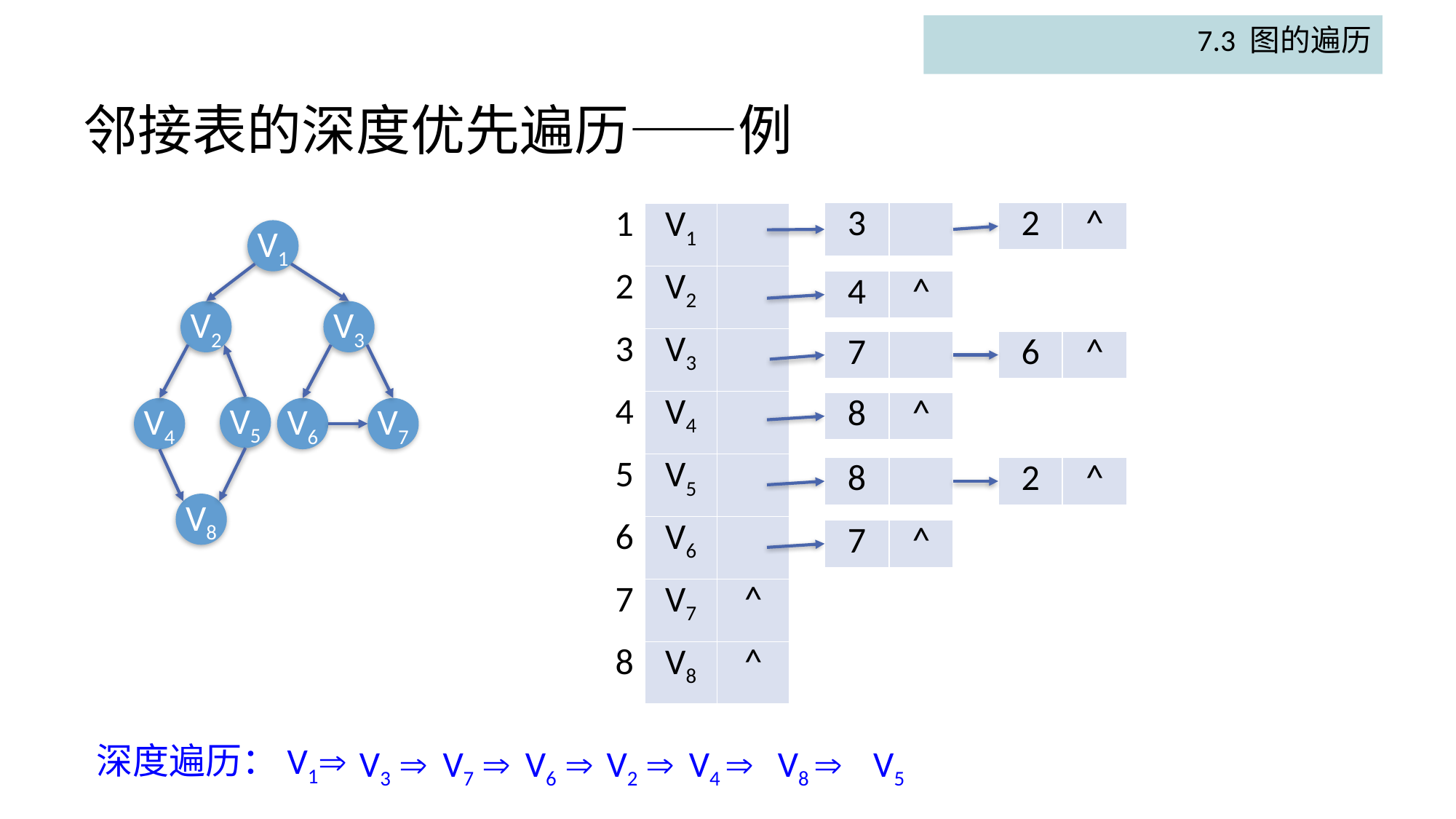

7.3 图的遍历
# 邻接表的深度优先遍历——例
| 3 |  |
| --- | --- |
| 2 | ^ |
| --- | --- |
| 1 | V1 |  |
| --- | --- | --- |
| 2 | V2 |  |
| 3 | V3 |  |
| 4 | V4 |  |
| 5 | V5 |  |
| 6 | V6 |  |
| 7 | V7 | ^ |
| 8 | V8 | ^ |
V1
V2
V3
V5
V4
V6
V7
V8
| 4 | ^ |
| --- | --- |
| 7 |  |
| --- | --- |
| 6 | ^ |
| --- | --- |
| 8 | ^ |
| --- | --- |
| 8 |  |
| --- | --- |
| 2 | ^ |
| --- | --- |
| 7 | ^ |
| --- | --- |
V3 ⇒
V7 ⇒
V6 ⇒
V2 ⇒
V4 ⇒
V8 ⇒
V5
深度遍历：V1⇒